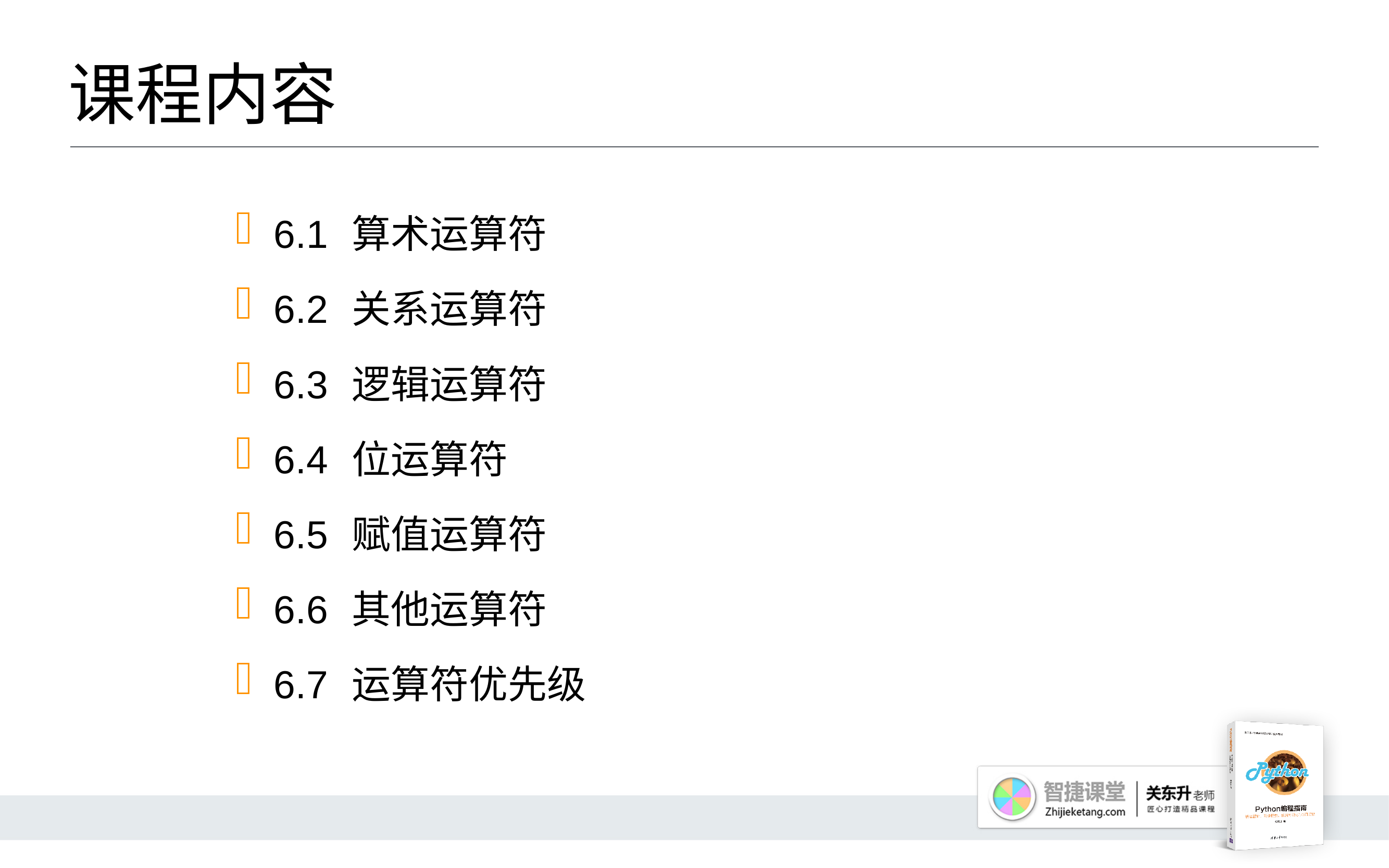

# 课程内容
6.1 	算术运算符
6.2 	关系运算符
6.3 	逻辑运算符
6.4 	位运算符
6.5 	赋值运算符
6.6 	其他运算符
6.7 	运算符优先级